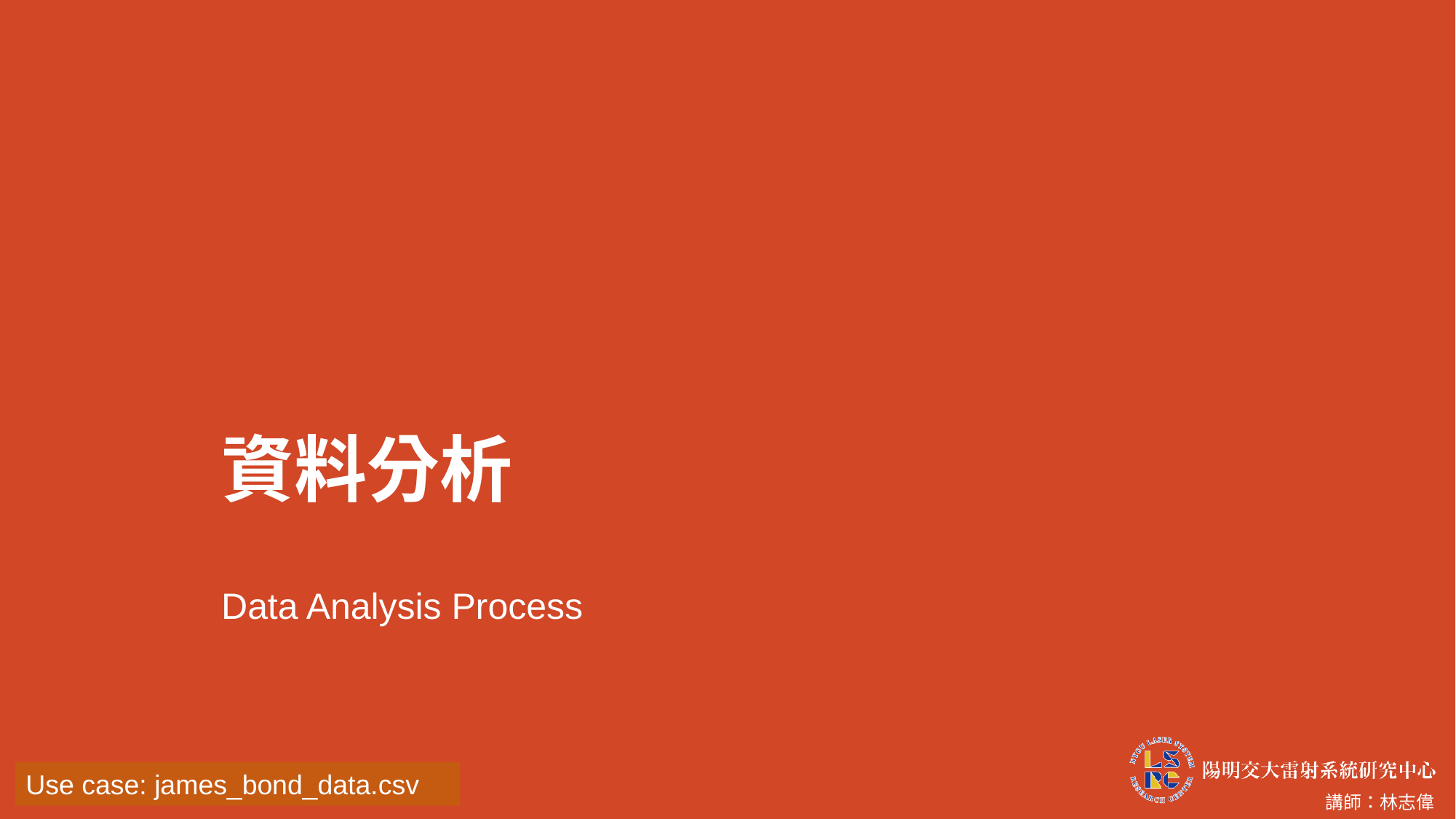

資料分析
Data Analysis Process
Use case: james_bond_data.csv